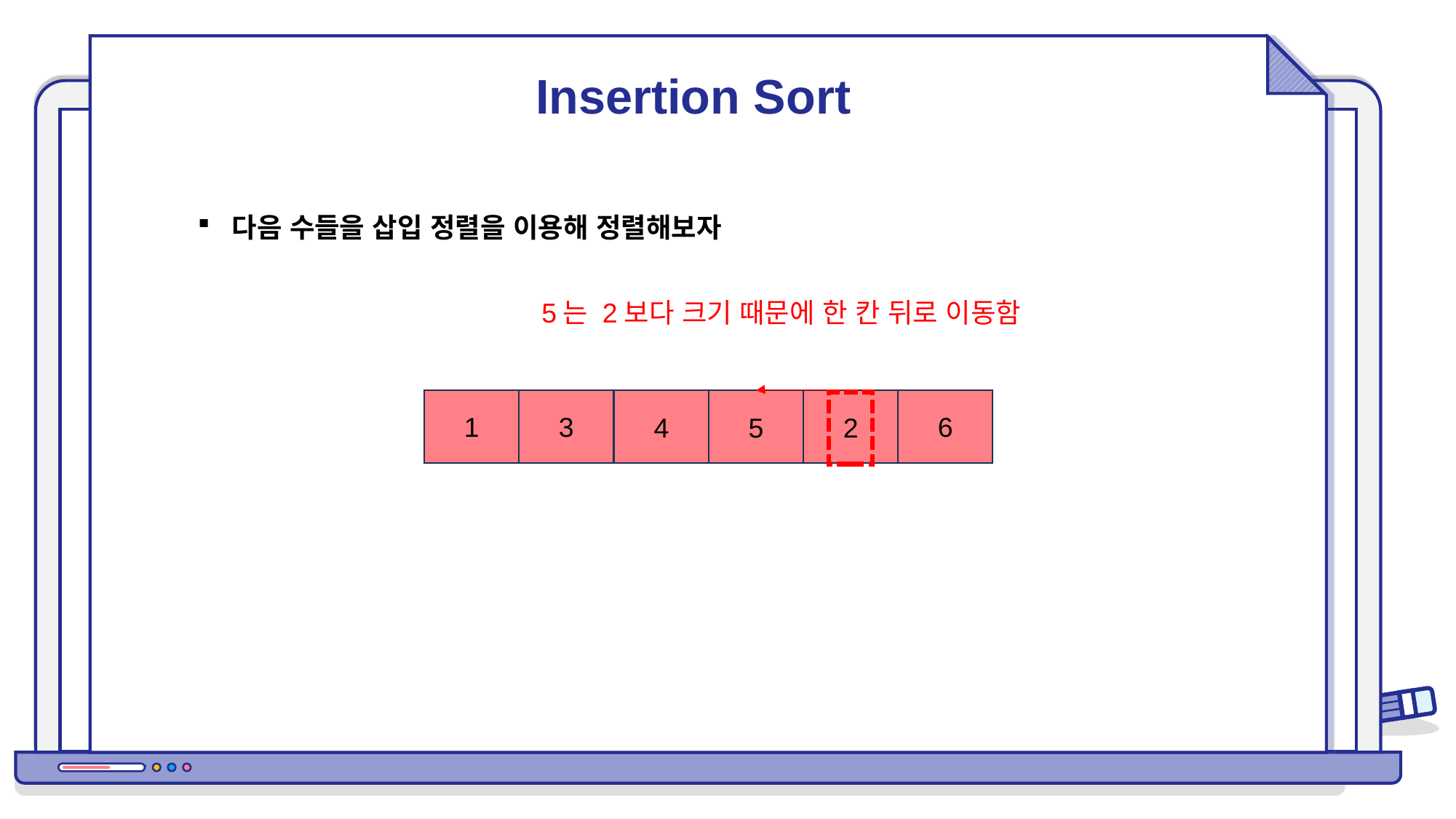

Insertion Sort

다음 수들을 삽입 정렬을 이용해 정렬해보자
5는 2보다 크기 때문에 한 칸 뒤로 이동함
1
3
6
2
4
5